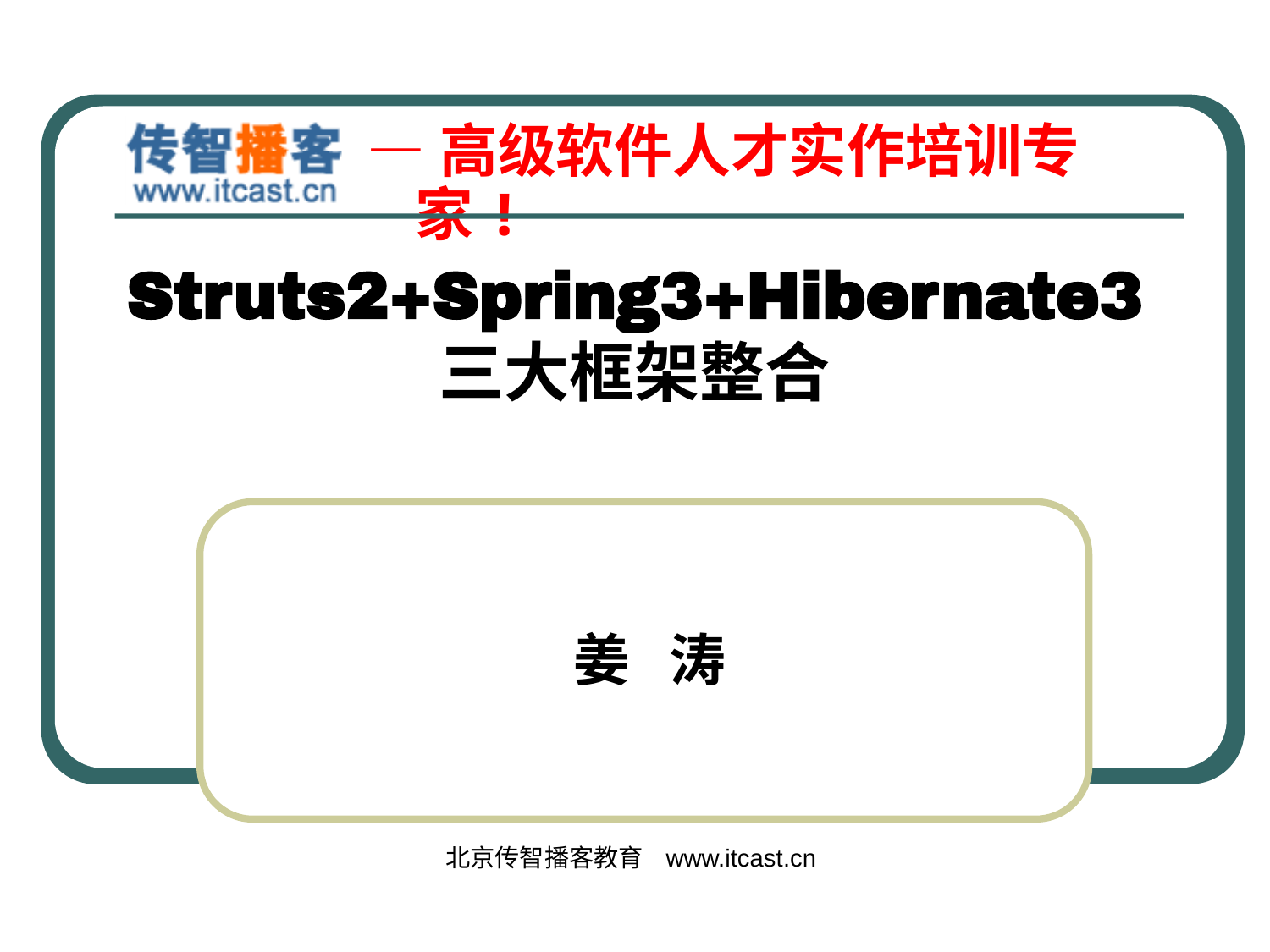

# Struts2+Spring3+Hibernate3 三大框架整合
姜   涛
北京传智播客教育   www.itcast.cn